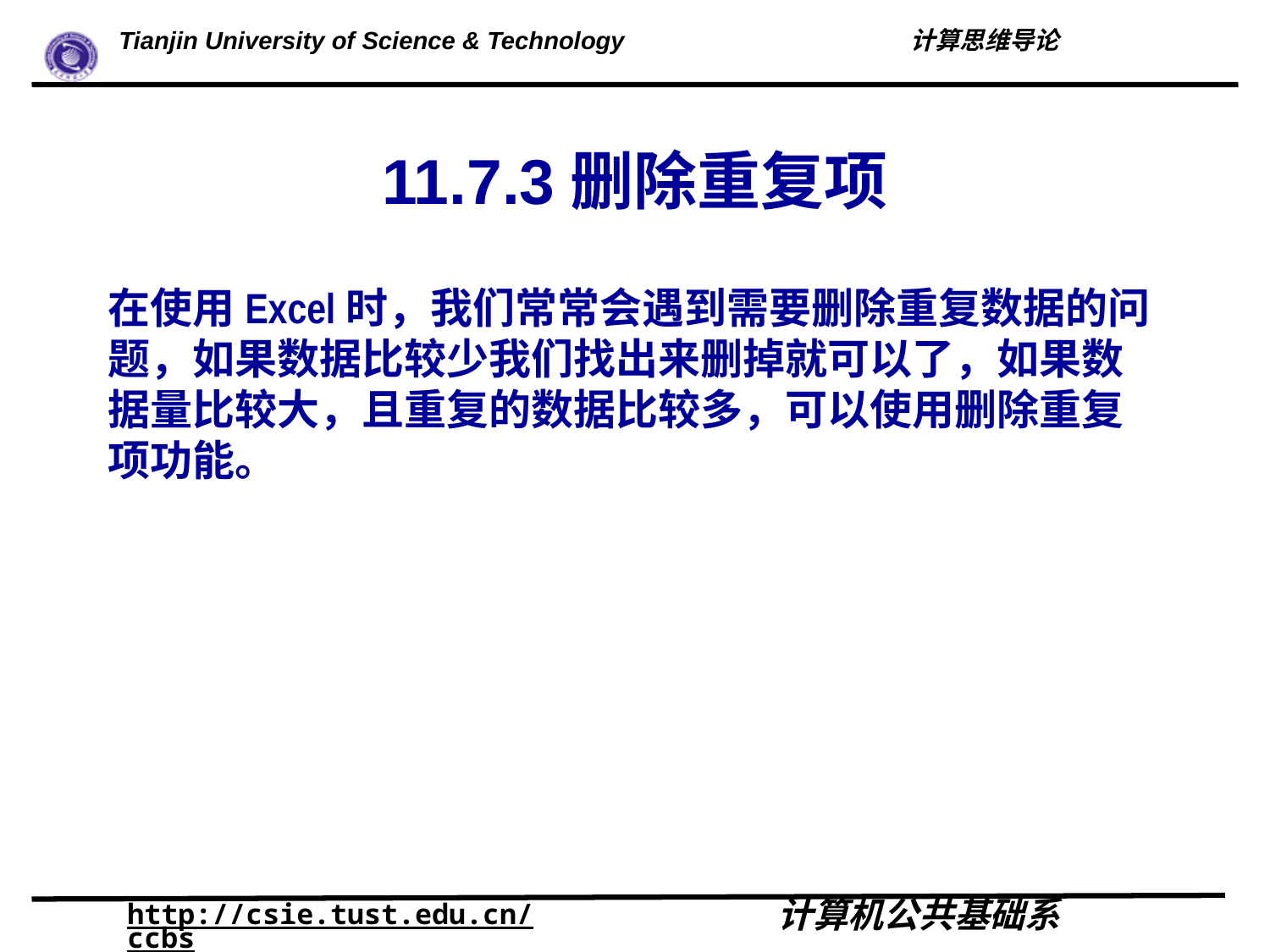

# 11.7.3删除重复项
在使用Excel时，我们常常会遇到需要删除重复数据的问题，如果数据比较少我们找出来删掉就可以了，如果数据量比较大，且重复的数据比较多，可以使用删除重复项功能。